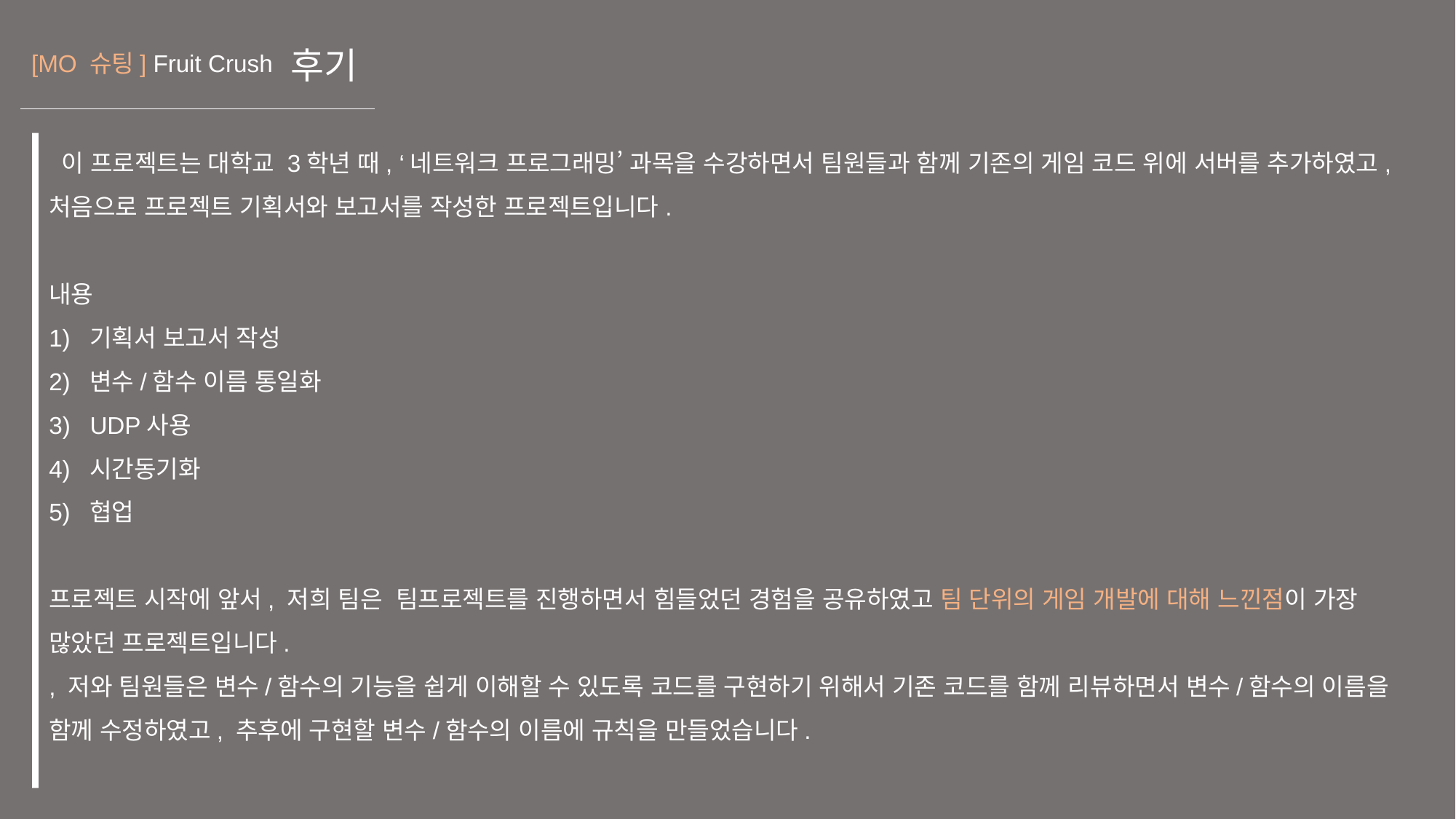

# 후기
[MO 슈팅] Fruit Crush
 이 프로젝트는 대학교 3학년 때, ‘네트워크 프로그래밍’ 과목을 수강하면서 팀원들과 함께 기존의 게임 코드 위에 서버를 추가하였고, 처음으로 프로젝트 기획서와 보고서를 작성한 프로젝트입니다.

내용
기획서 보고서 작성
변수/함수 이름 통일화
UDP사용
시간동기화
협업

프로젝트 시작에 앞서, 저희 팀은  팀프로젝트를 진행하면서 힘들었던 경험을 공유하였고 팀 단위의 게임 개발에 대해 느낀점이 가장 많았던 프로젝트입니다.
, 저와 팀원들은 변수/함수의 기능을 쉽게 이해할 수 있도록 코드를 구현하기 위해서 기존 코드를 함께 리뷰하면서 변수/함수의 이름을 함께 수정하였고, 추후에 구현할 변수/함수의 이름에 규칙을 만들었습니다.